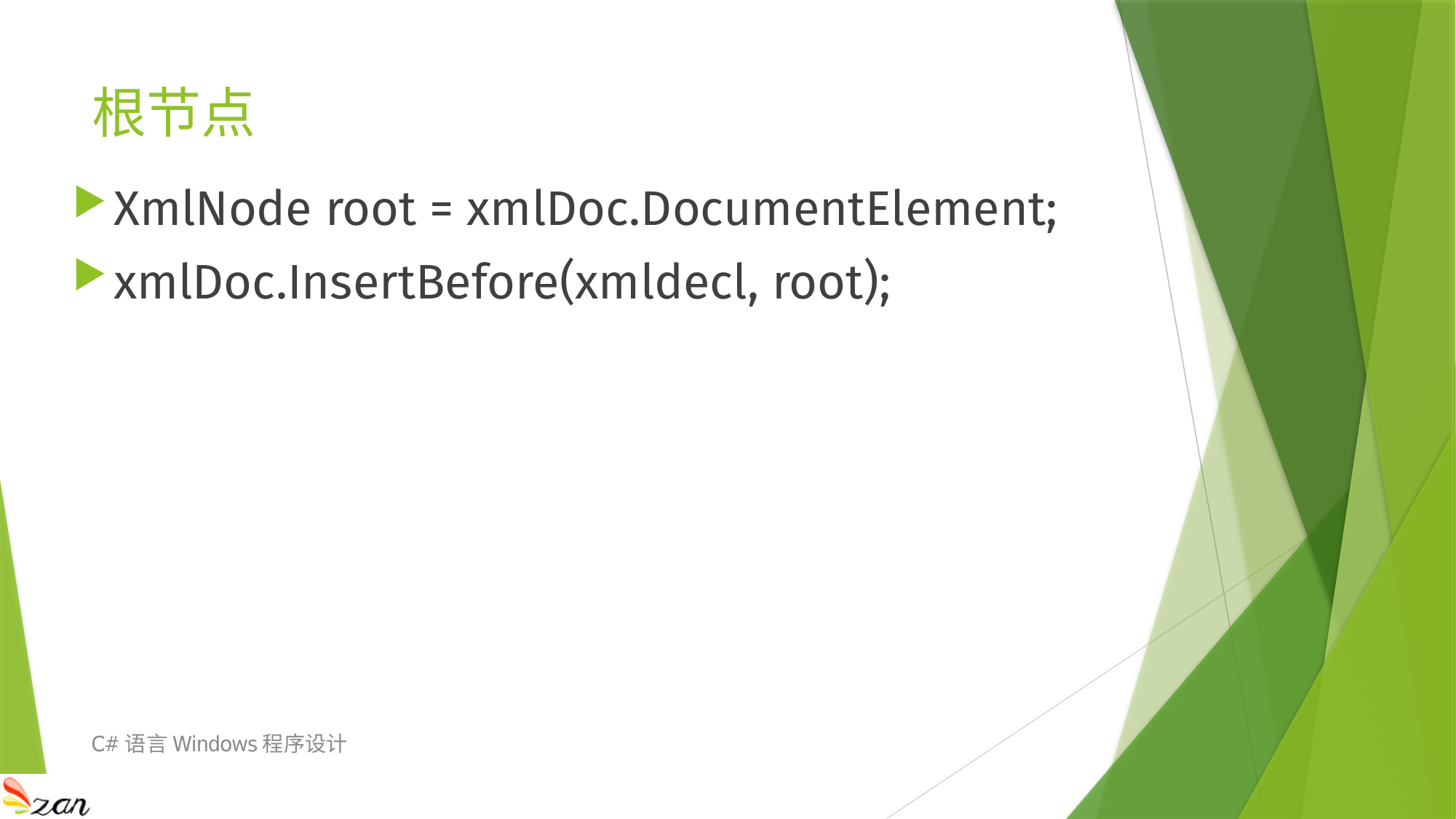

# 根节点
XmlNode root = xmlDoc.DocumentElement;
xmlDoc.InsertBefore(xmldecl, root);
C#语言Windows程序设计